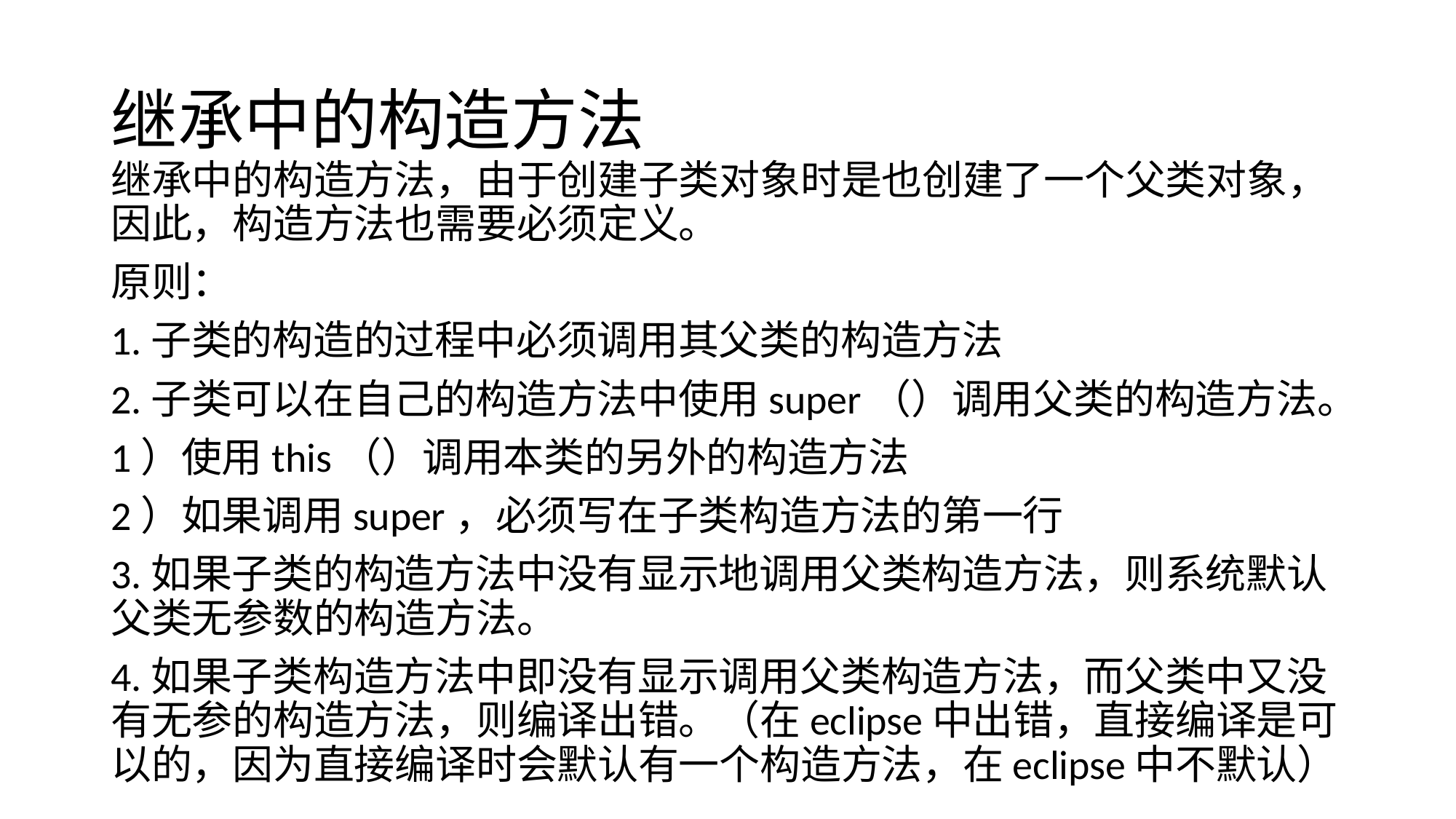

# 继承中的构造方法
继承中的构造方法，由于创建子类对象时是也创建了一个父类对象，因此，构造方法也需要必须定义。
原则：
1.子类的构造的过程中必须调用其父类的构造方法
2.子类可以在自己的构造方法中使用super（）调用父类的构造方法。
1）使用this（）调用本类的另外的构造方法
2）如果调用super，必须写在子类构造方法的第一行
3.如果子类的构造方法中没有显示地调用父类构造方法，则系统默认父类无参数的构造方法。
4.如果子类构造方法中即没有显示调用父类构造方法，而父类中又没有无参的构造方法，则编译出错。（在eclipse中出错，直接编译是可以的，因为直接编译时会默认有一个构造方法，在eclipse中不默认）